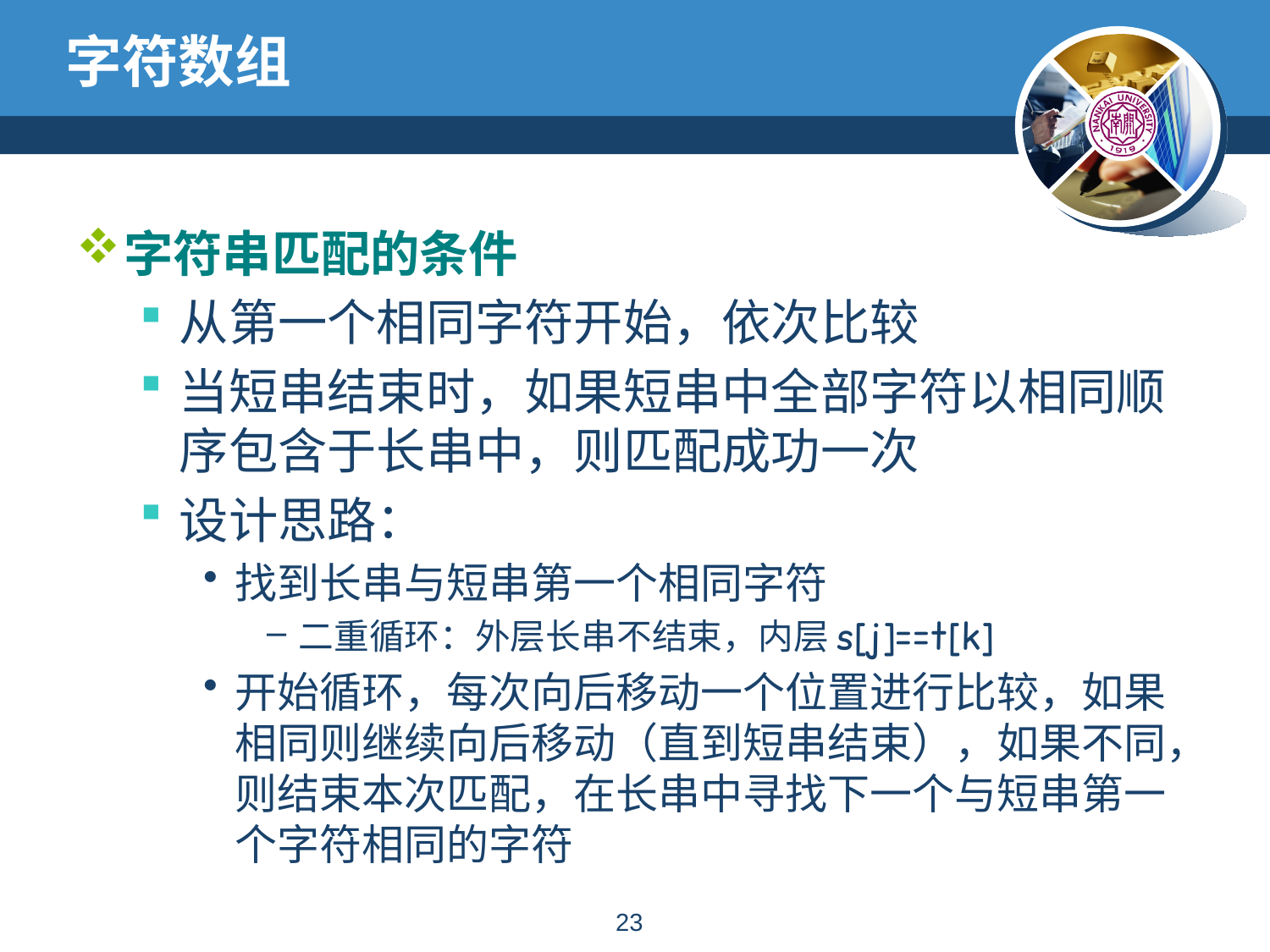

# 字符数组
字符串匹配的条件
从第一个相同字符开始，依次比较
当短串结束时，如果短串中全部字符以相同顺序包含于长串中，则匹配成功一次
设计思路：
找到长串与短串第一个相同字符
二重循环：外层长串不结束，内层s[j]==t[k]
开始循环，每次向后移动一个位置进行比较，如果相同则继续向后移动（直到短串结束），如果不同，则结束本次匹配，在长串中寻找下一个与短串第一个字符相同的字符
23